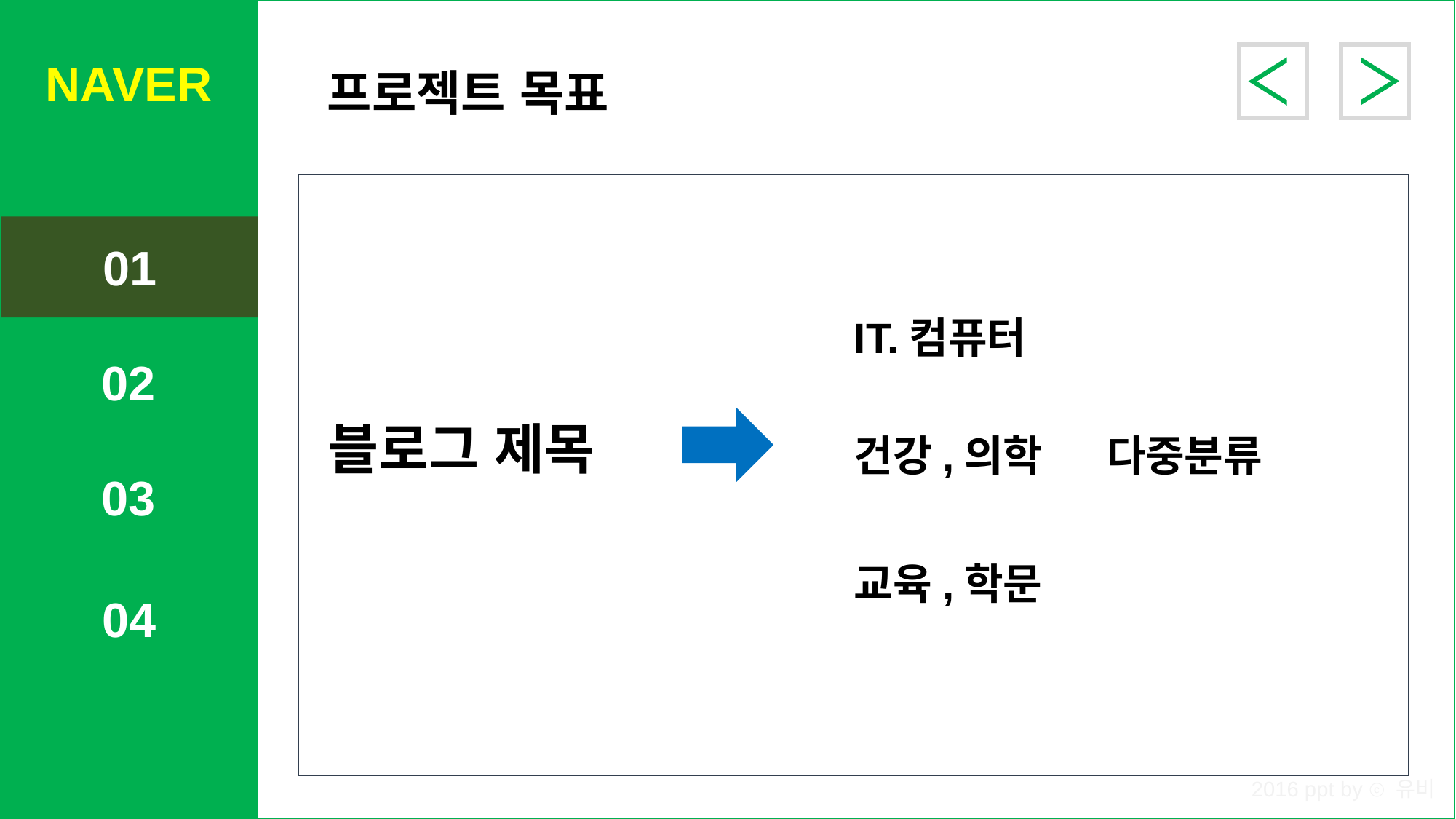

NAVER
프로젝트 목표

01
IT.컴퓨터
02
블로그 제목

건강,의학
다중분류
03
교육,학문
04
2016 ppt by ⓒ 유비